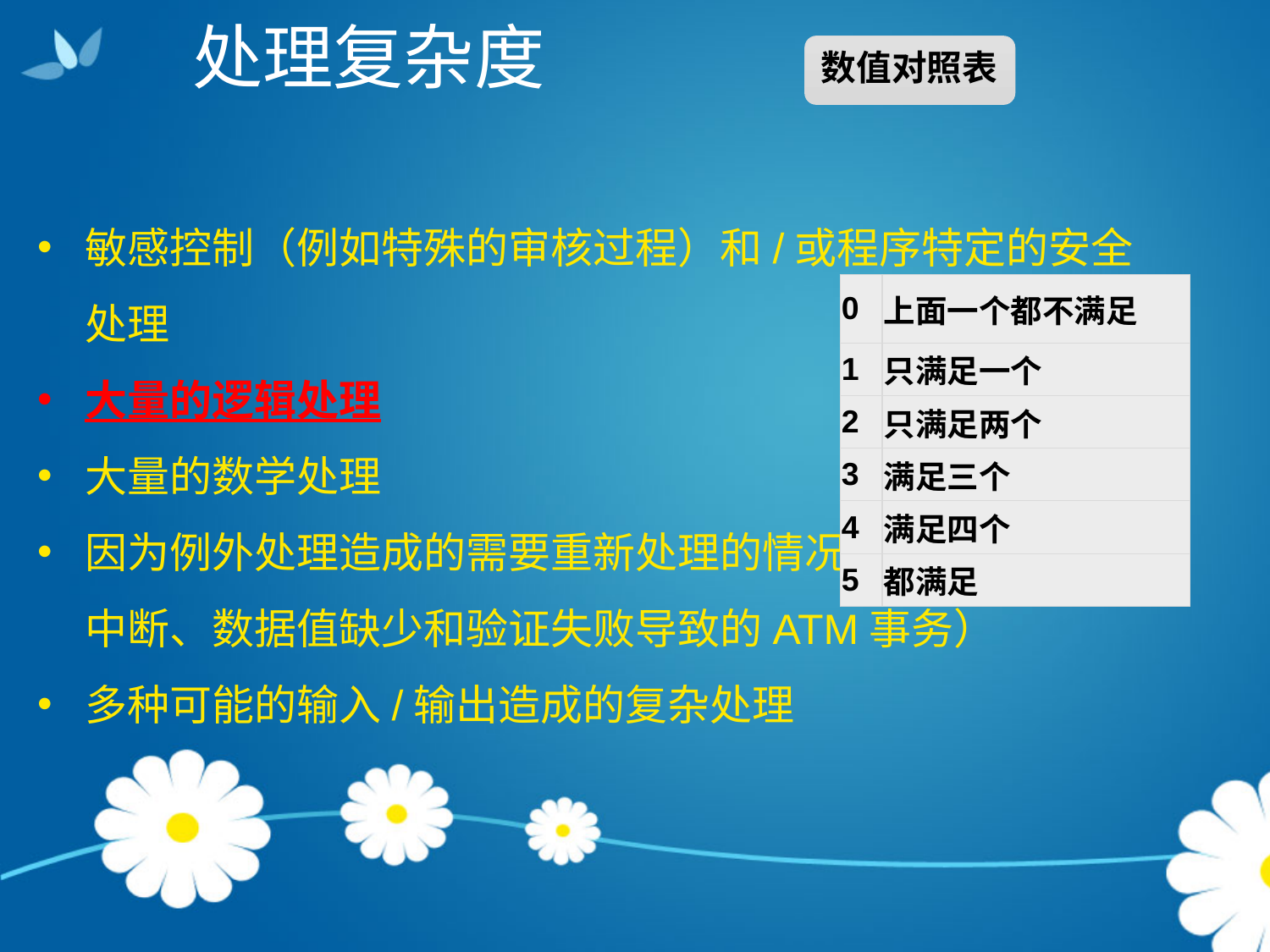

处理复杂度
数值对照表

敏感控制（例如特殊的审核过程）和/或程序特定的安全处理
大量的逻辑处理
大量的数学处理
因为例外处理造成的需要重新处理的情况（例如，由TP中断、数据值缺少和验证失败导致的ATM事务）
多种可能的输入/输出造成的复杂处理
| 0 | 上面一个都不满足 |
| --- | --- |
| 1 | 只满足一个 |
| 2 | 只满足两个 |
| 3 | 满足三个 |
| 4 | 满足四个 |
| 5 | 都满足 |